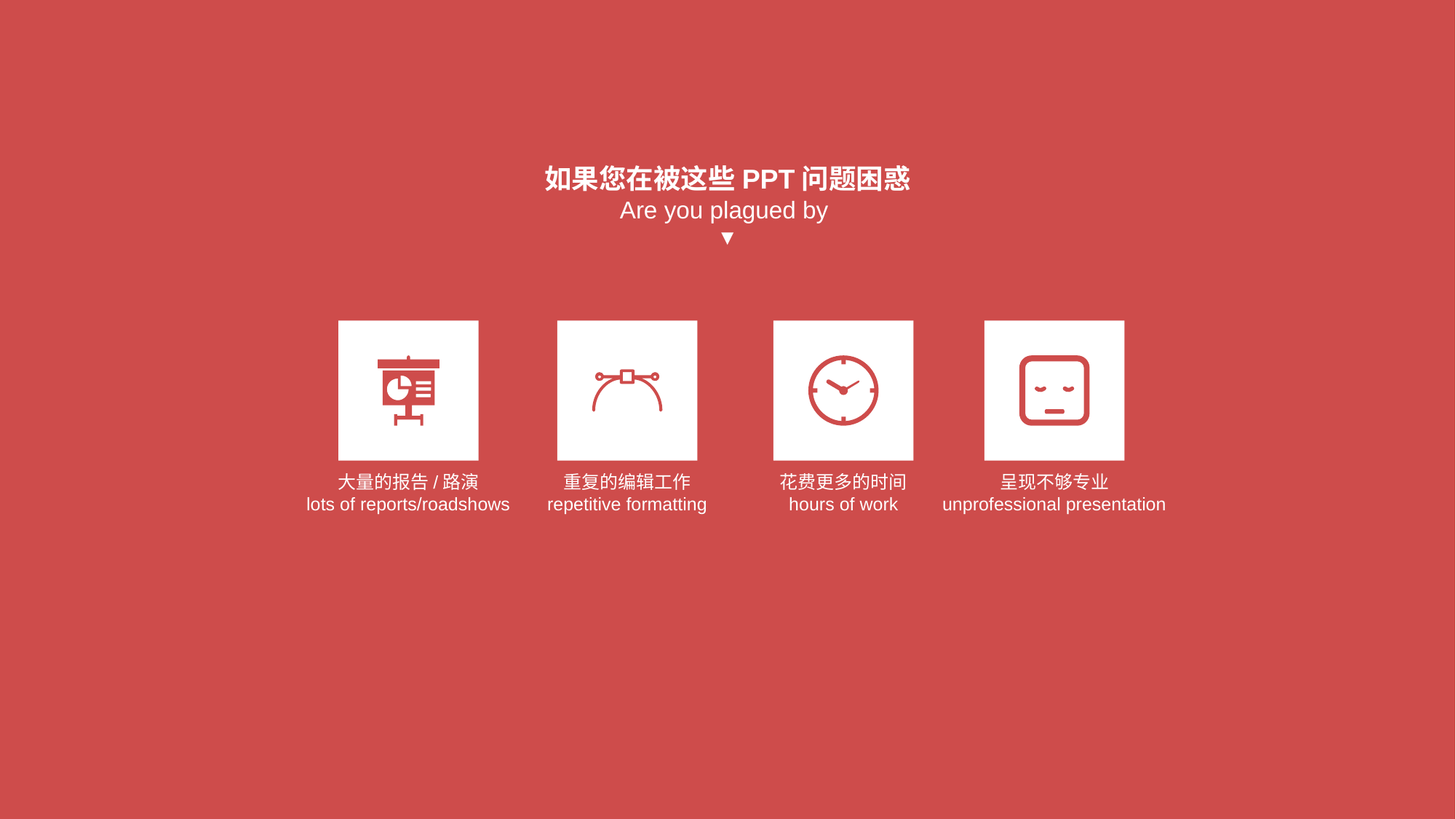

如果您在被这些PPT问题困惑
Are you plagued by
▼

呈现不够专业
unprofessional presentation
大量的报告/路演
lots of reports/roadshows
重复的编辑工作
repetitive formatting
花费更多的时间
hours of work